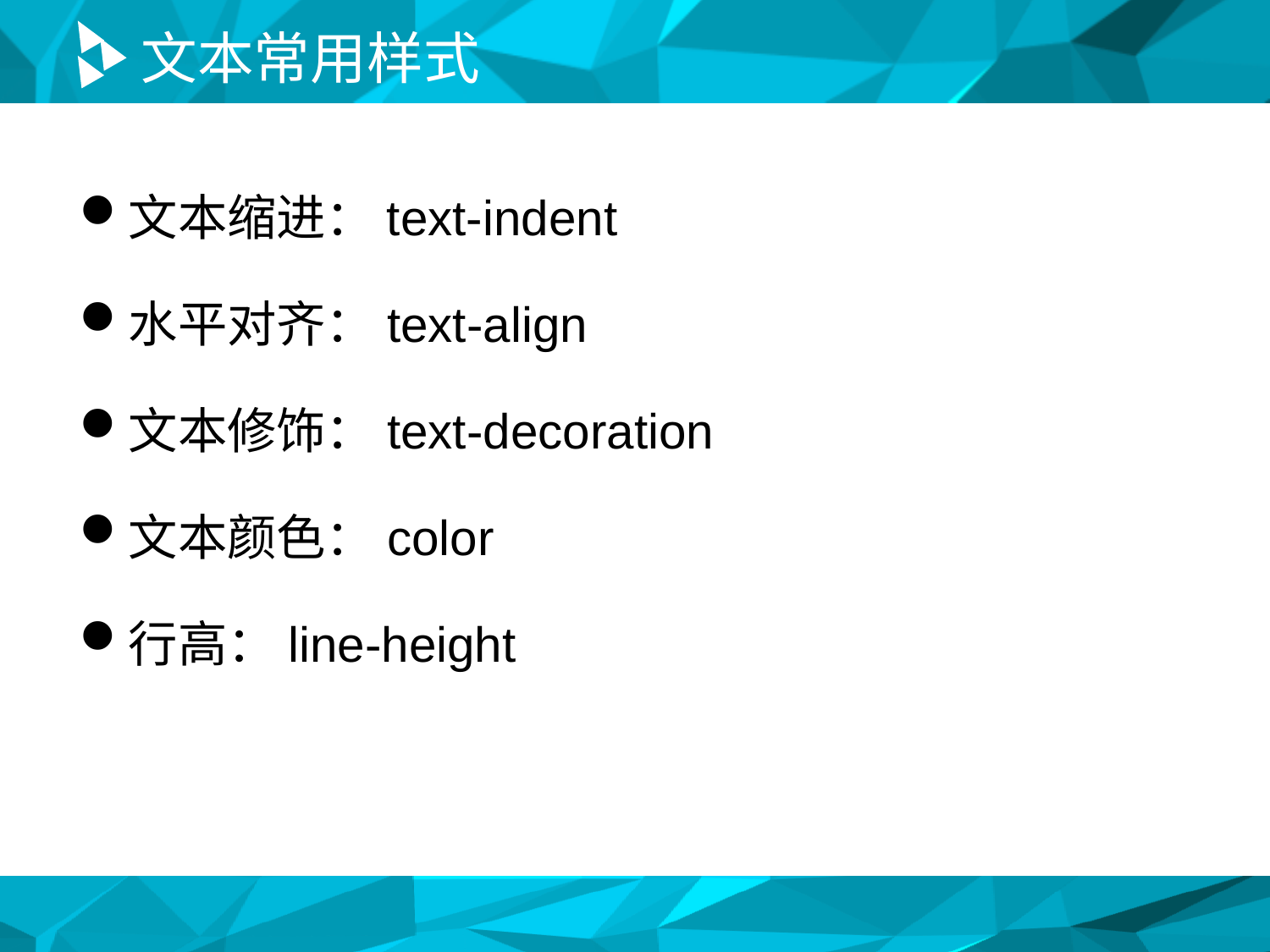

# 文本常用样式

文本缩进：text-indent
水平对齐：text-align
文本修饰：text-decoration
文本颜色：color
行高：line-height